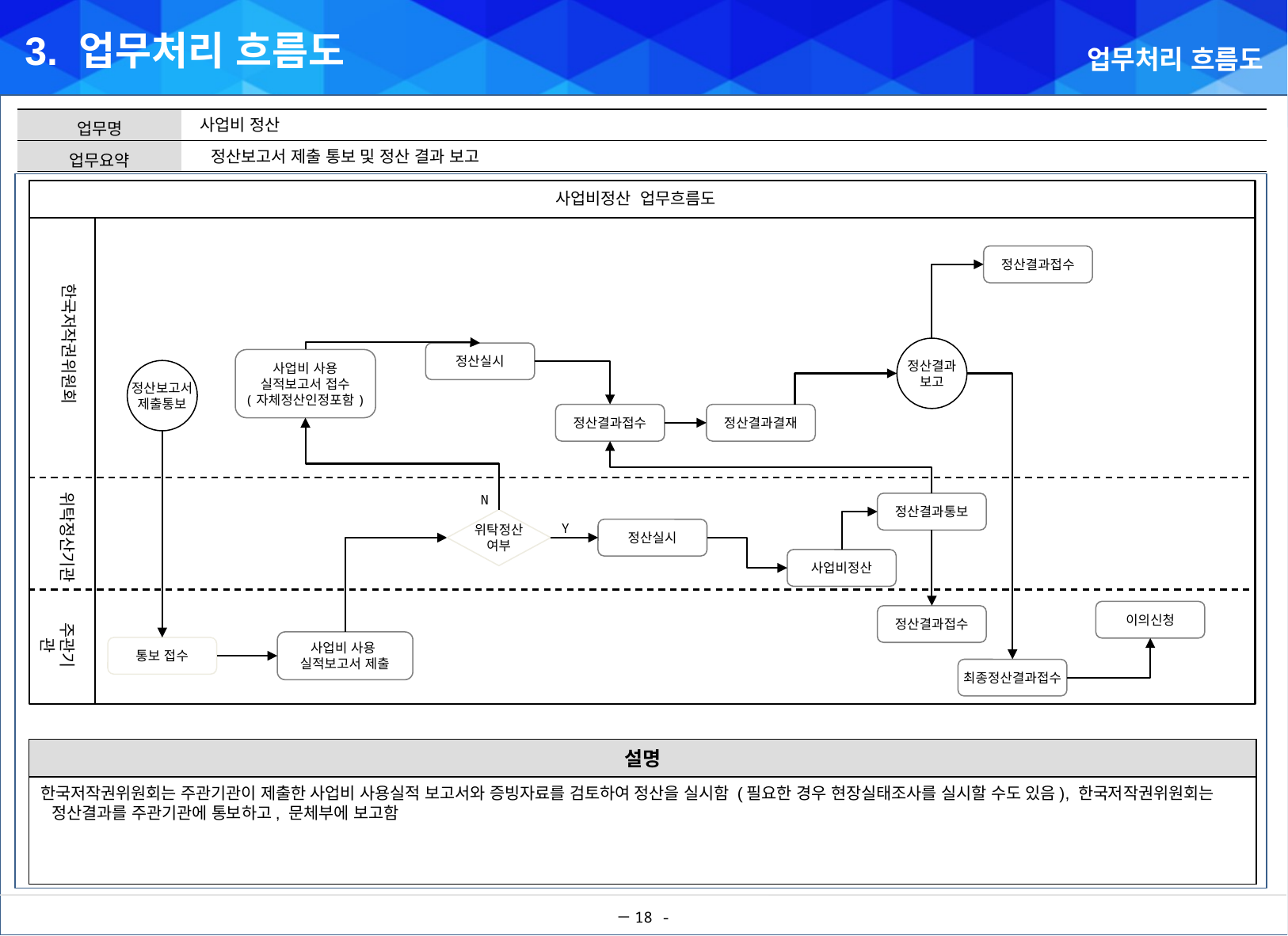

3. 업무처리 흐름도
업무처리 흐름도
사업비 정산
정산보고서 제출 통보 및 정산 결과 보고

사업비정산  업무흐름도
정산결과접수
한국저작권위원회
정산결과
보고
정산실시
사업비 사용
실적보고서 접수
(자체정산인정포함)
정산보고서
제출통보
정산결과접수
정산결과결재
위탁정산기관
N
정산결과통보
위탁정산
여부
정산실시
Y
사업비정산
이의신청
정산결과접수
주관기관
사업비 사용
실적보고서 제출
통보 접수
최종정산결과접수
설명
한국저작권위원회는 주관기관이 제출한 사업비 사용실적 보고서와 증빙자료를 검토하여 정산을 실시함 (필요한 경우 현장실태조사를 실시할 수도 있음), 한국저작권위원회는 정산결과를 주관기관에 통보하고, 문체부에 보고함